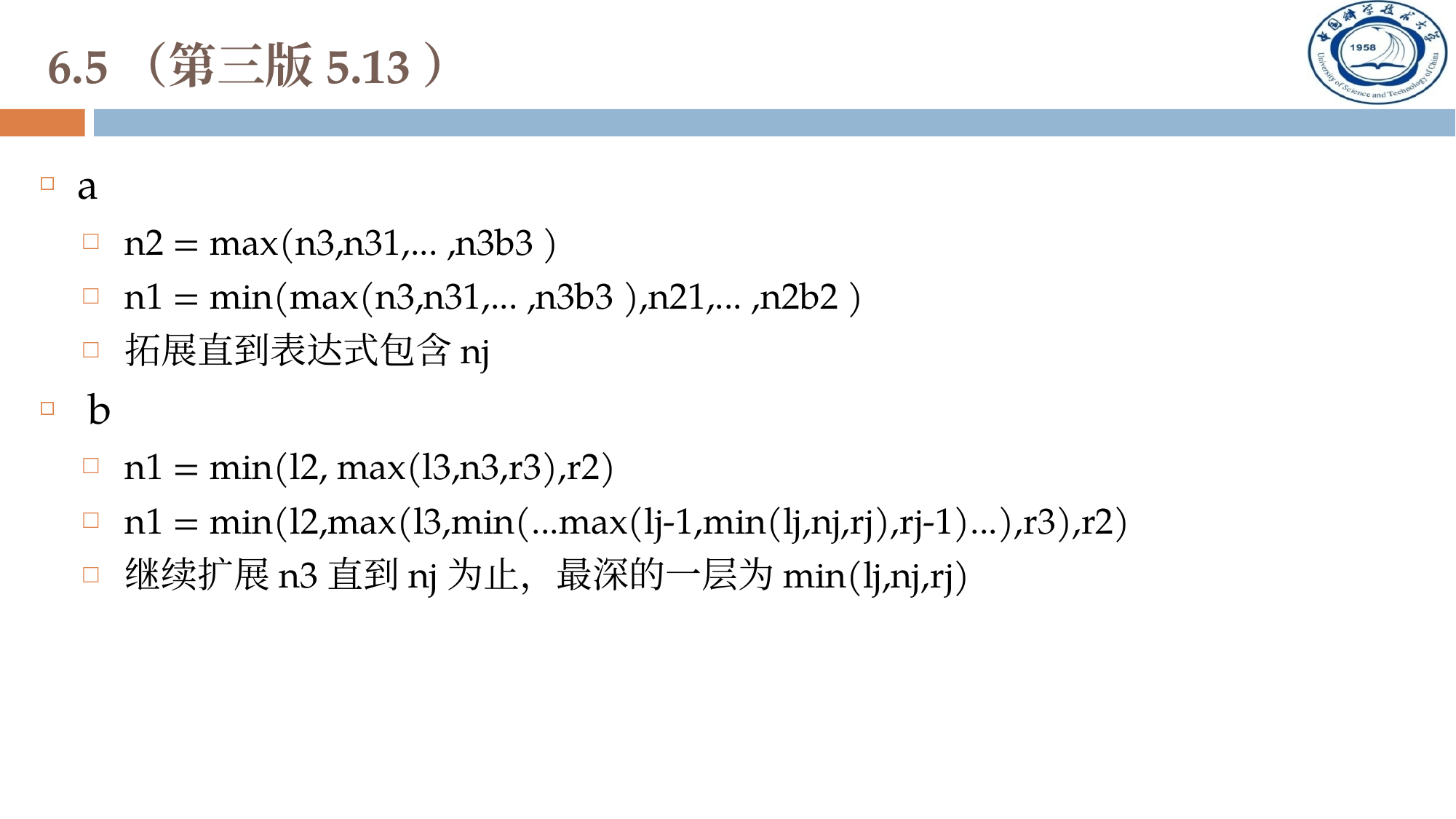

# 6.5（第三版5.13）
a
n2 = max(n3,n31,... ,n3b3 )
n1 = min(max(n3,n31,... ,n3b3 ),n21,... ,n2b2 )
拓展直到表达式包含nj
 b
n1 = min(l2, max(l3,n3,r3),r2)
n1 = min(l2,max(l3,min(...max(lj-1,min(lj,nj,rj),rj-1)...),r3),r2)
继续扩展n3直到nj为止，最深的一层为min(lj,nj,rj)